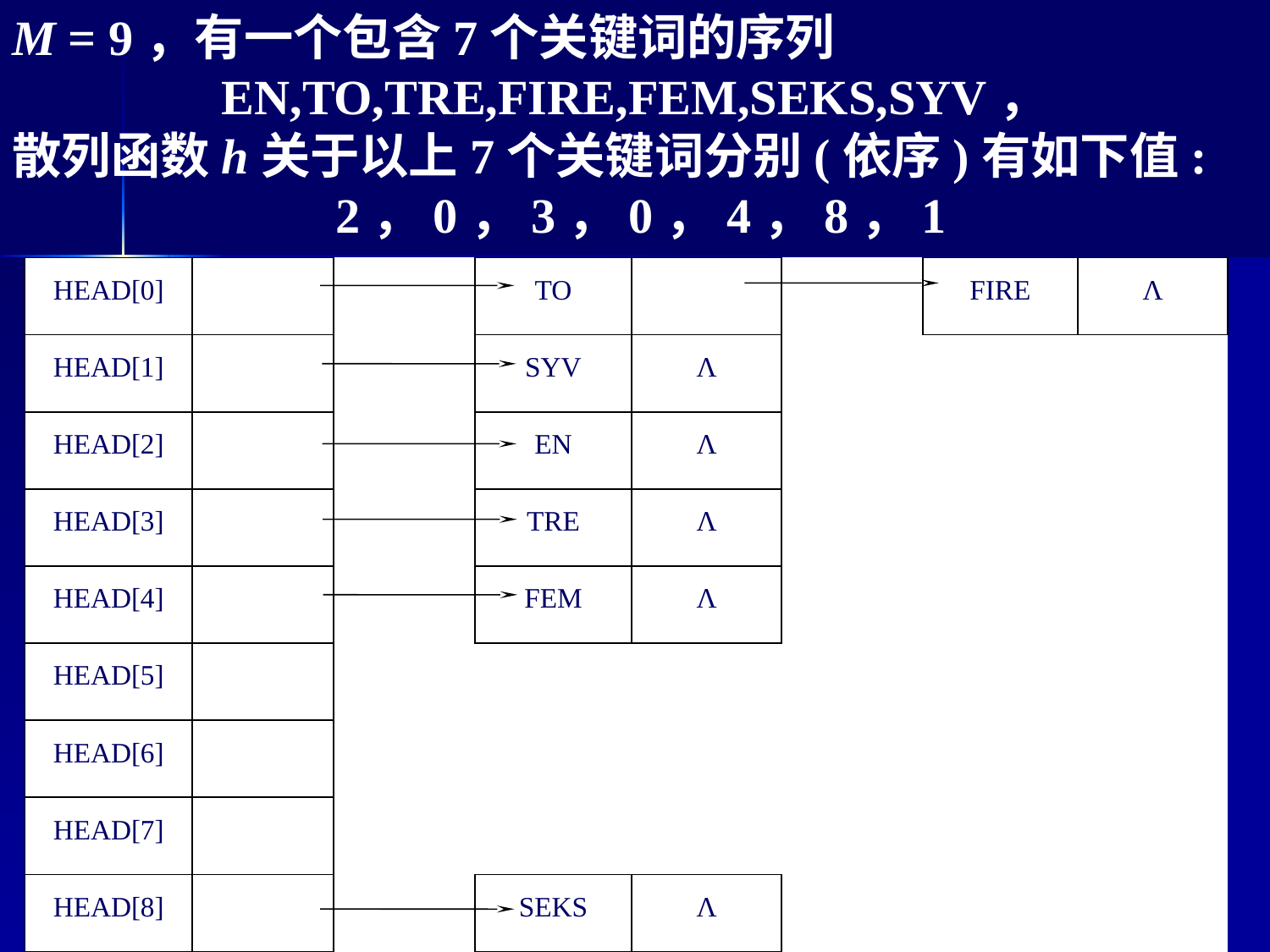

M = 9，有一个包含7个关键词的序列
EN,TO,TRE,FIRE,FEM,SEKS,SYV，
散列函数h关于以上7个关键词分别(依序)有如下值:
 2，0，3，0，4，8，1
| HEAD[0] |  |  | TO |  |  | FIRE | Λ |
| --- | --- | --- | --- | --- | --- | --- | --- |
| HEAD[1] |  |  | SYV | Λ |  |  |  |
| HEAD[2] |  |  | EN | Λ |  |  |  |
| HEAD[3] |  |  | TRE | Λ |  |  |  |
| HEAD[4] |  |  | FEM | Λ |  |  |  |
| HEAD[5] |  |  |  |  |  |  |  |
| HEAD[6] |  |  |  |  |  |  |  |
| HEAD[7] |  |  |  |  |  |  |  |
| HEAD[8] |  |  | SEKS | Λ |  |  |  |